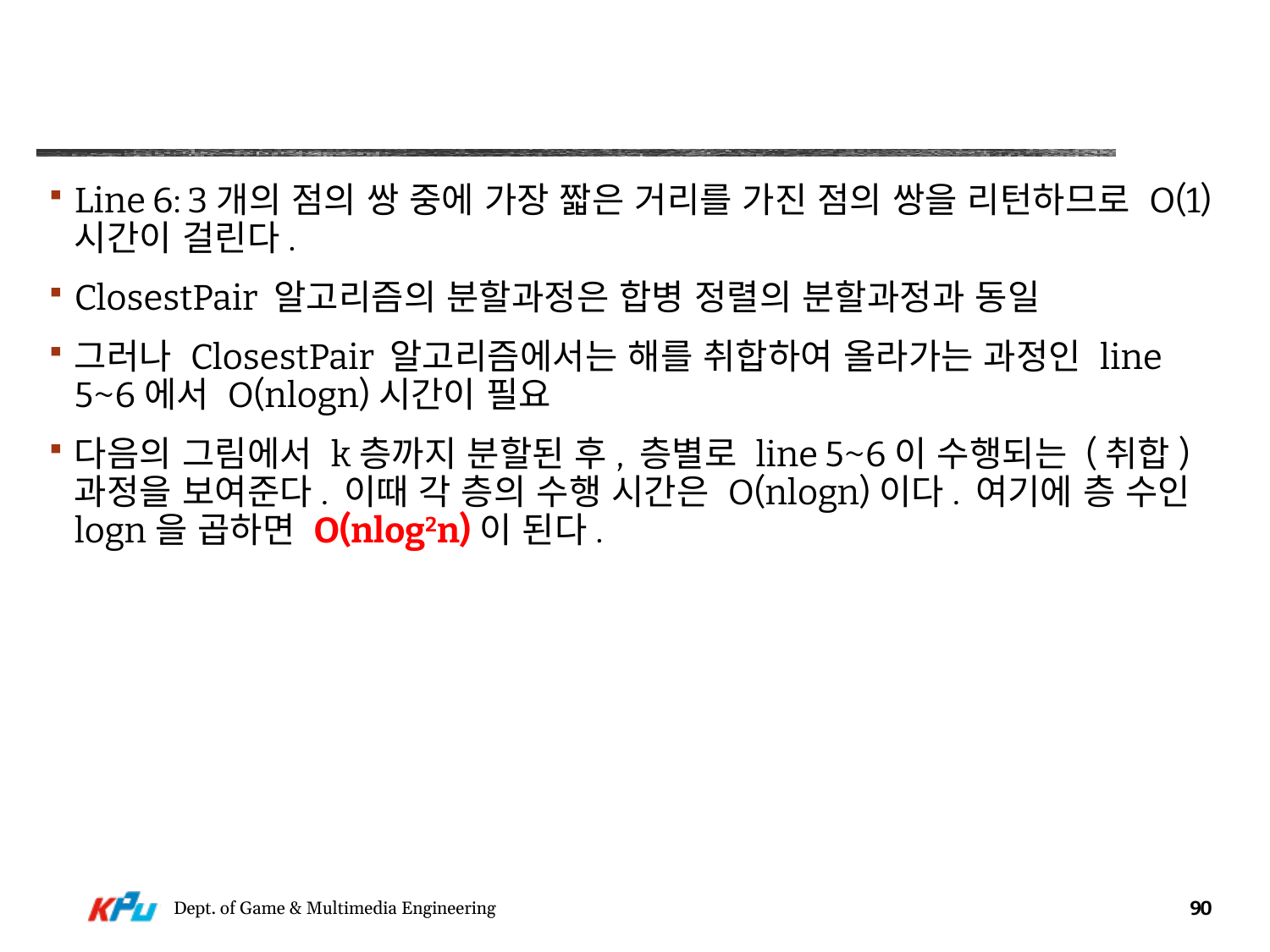

#
Line 6: 3개의 점의 쌍 중에 가장 짧은 거리를 가진 점의 쌍을 리턴하므로 O(1) 시간이 걸린다.
ClosestPair 알고리즘의 분할과정은 합병 정렬의 분할과정과 동일
그러나 ClosestPair 알고리즘에서는 해를 취합하여 올라가는 과정인 line 5~6에서 O(nlogn)시간이 필요
다음의 그림에서 k층까지 분할된 후, 층별로 line 5~6이 수행되는 (취합) 과정을 보여준다. 이때 각 층의 수행 시간은 O(nlogn)이다. 여기에 층 수인 logn을 곱하면 O(nlog2n)이 된다.
Dept. of Game & Multimedia Engineering
90